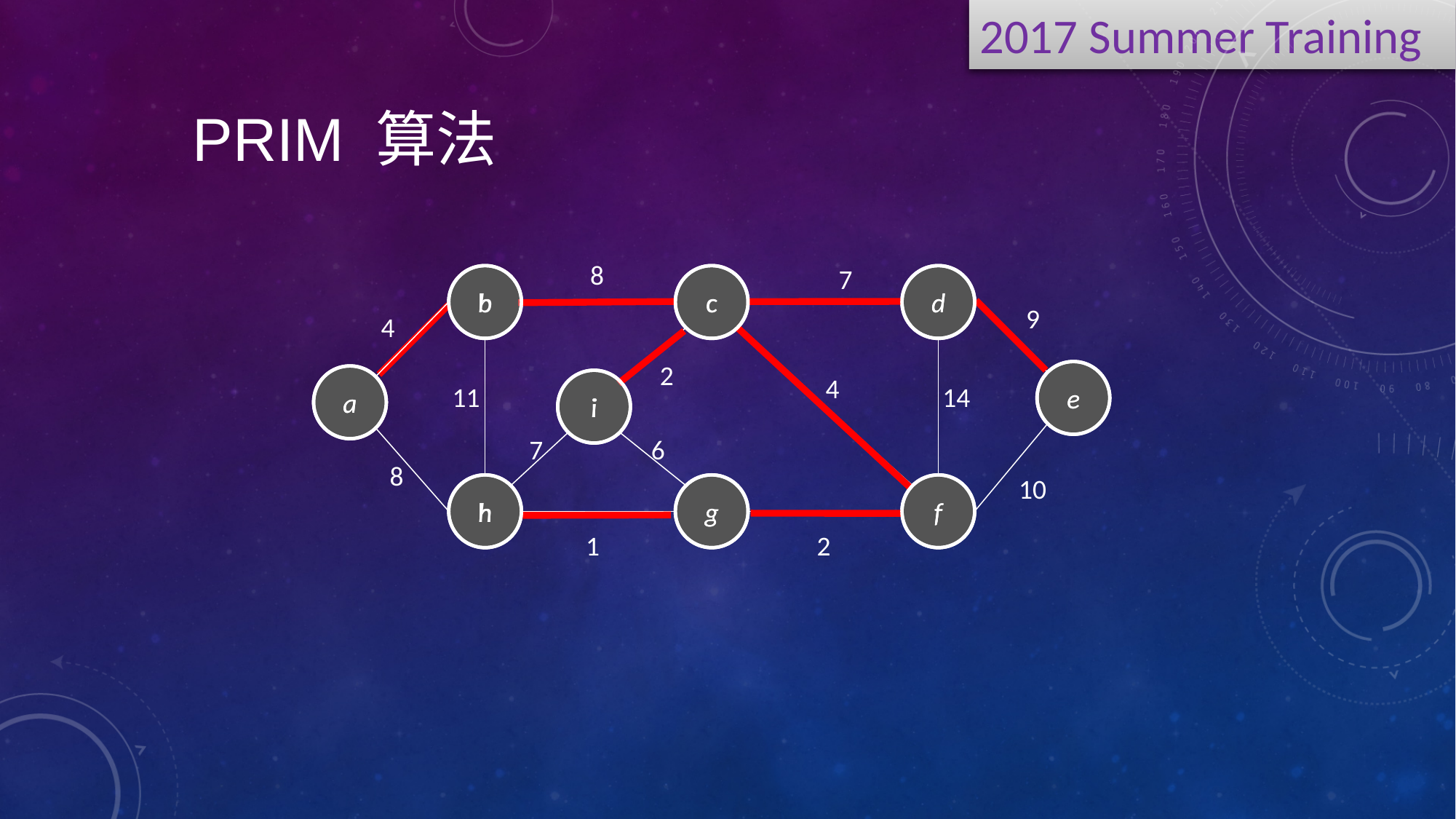

Prim 算法
8
7
b
b
c
c
d
d
9

4

2
e
e
a
a
4
i
i
11
14
7
6
8
10
h
h
g
g
f
f

1
2